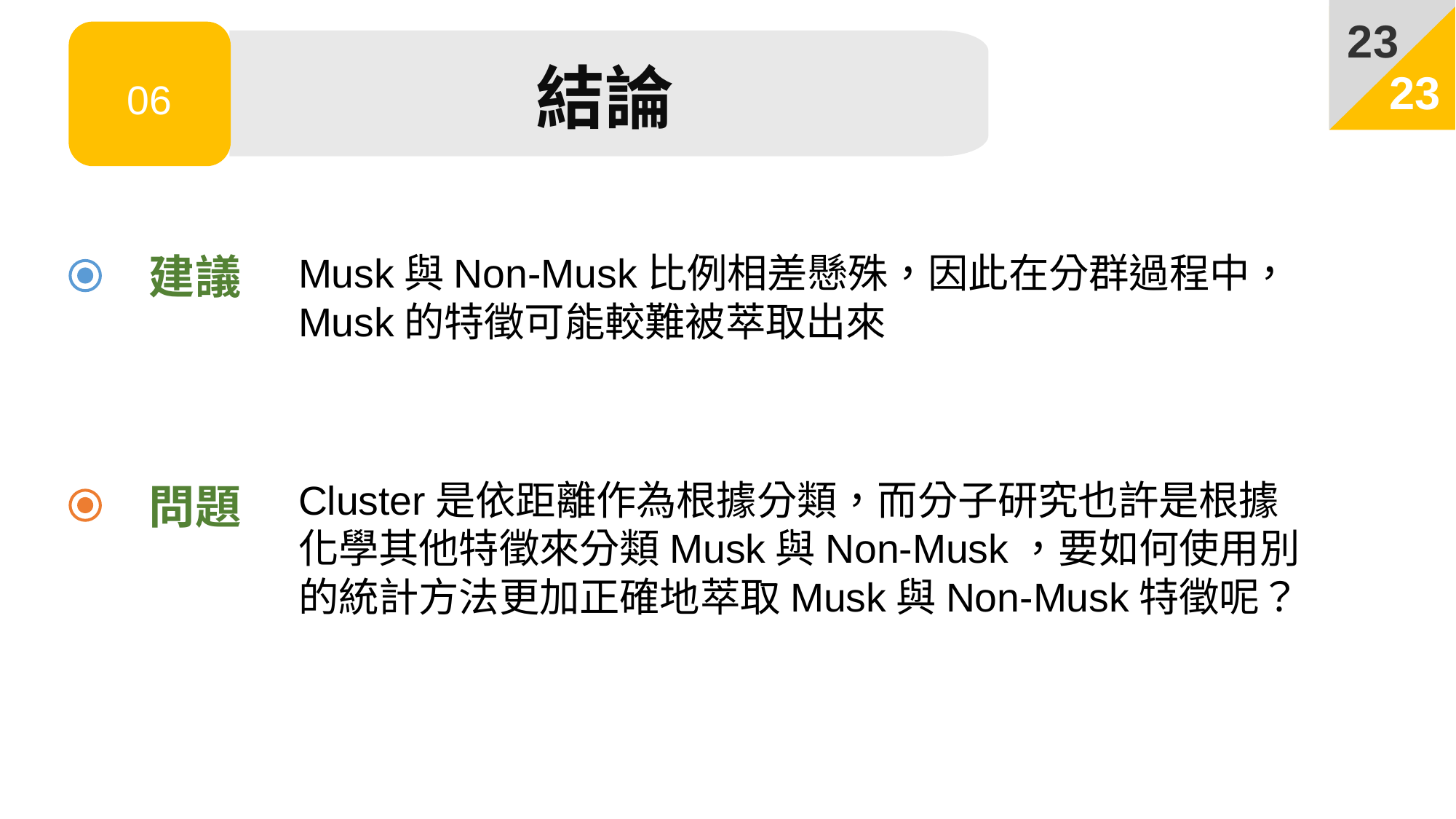

23
06

結論
23
建議
Musk與Non-Musk比例相差懸殊，因此在分群過程中，Musk的特徵可能較難被萃取出來

Cluster是依距離作為根據分類，而分子研究也許是根據化學其他特徵來分類Musk與Non-Musk，要如何使用別的統計方法更加正確地萃取Musk與Non-Musk特徵呢？

問題